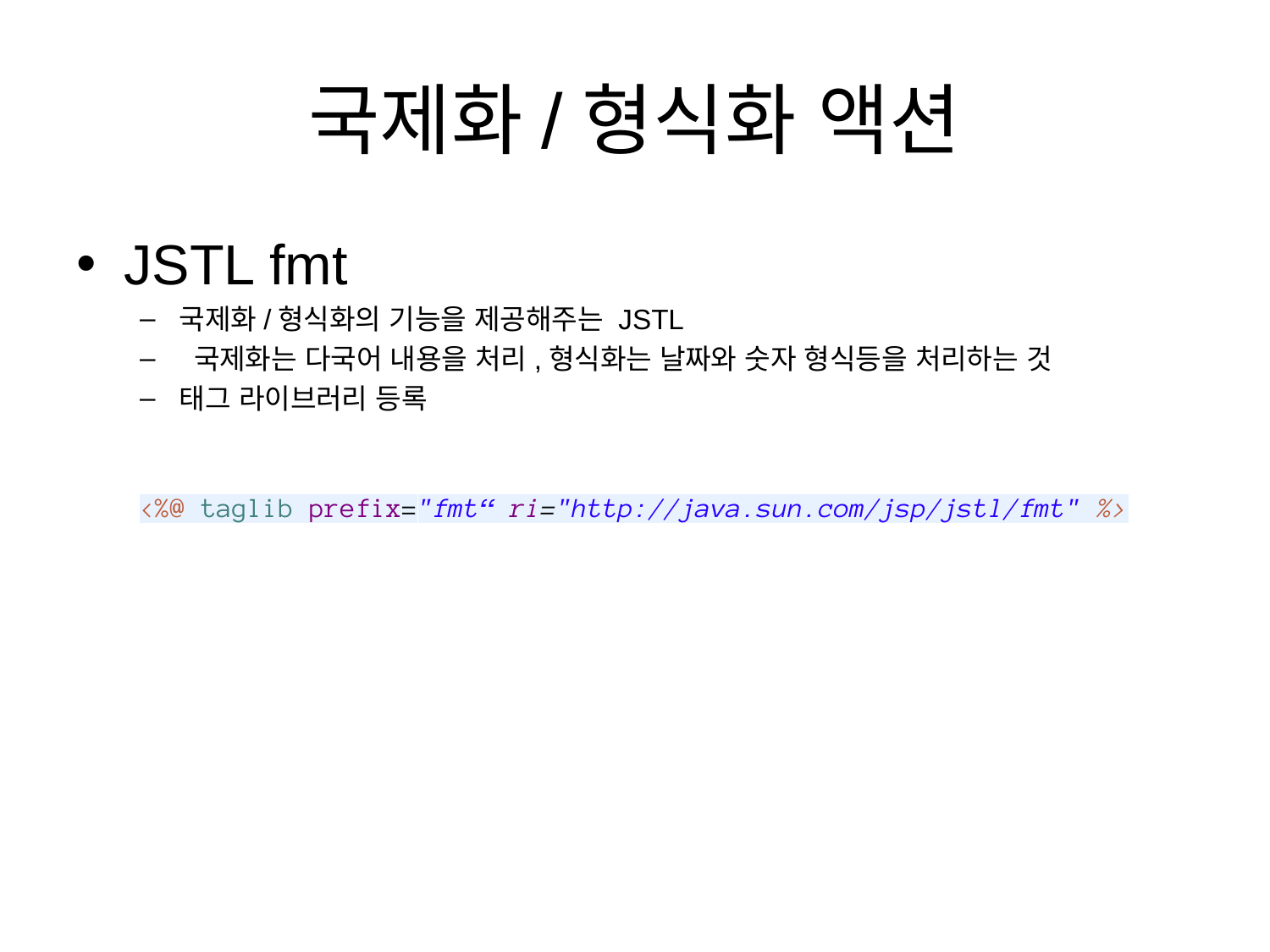

# 국제화/형식화 액션
JSTL fmt
국제화/형식화의 기능을 제공해주는 JSTL
 국제화는 다국어 내용을 처리,형식화는 날짜와 숫자 형식등을 처리하는 것
태그 라이브러리 등록

<%@ taglib prefix="fmt“ ri="http://java.sun.com/jsp/jstl/fmt" %>